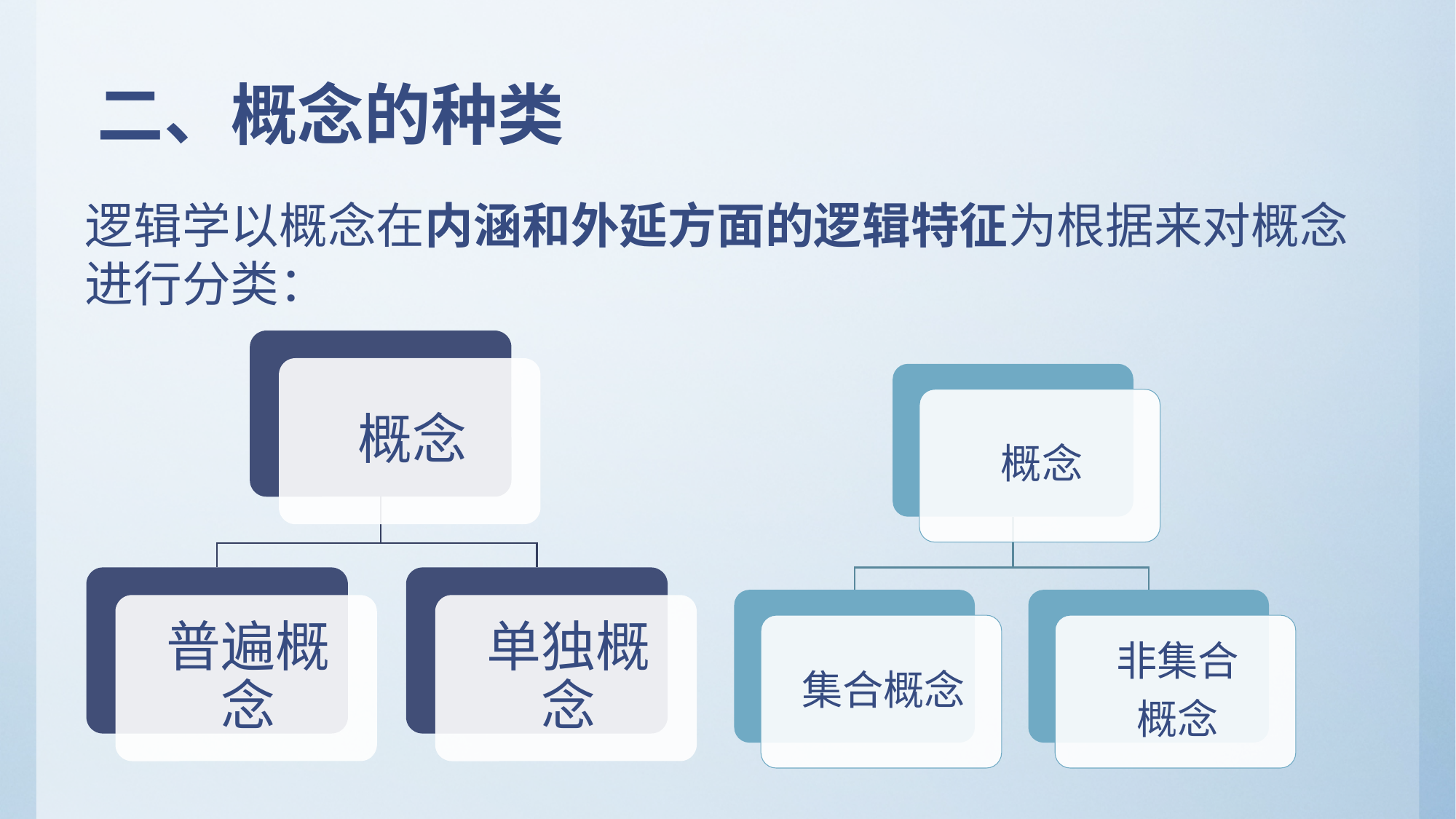

# 二、概念的种类
逻辑学以概念在内涵和外延方面的逻辑特征为根据来对概念进行分类：
概念
普遍概念
单独概念
概念
集合概念
非集合
概念